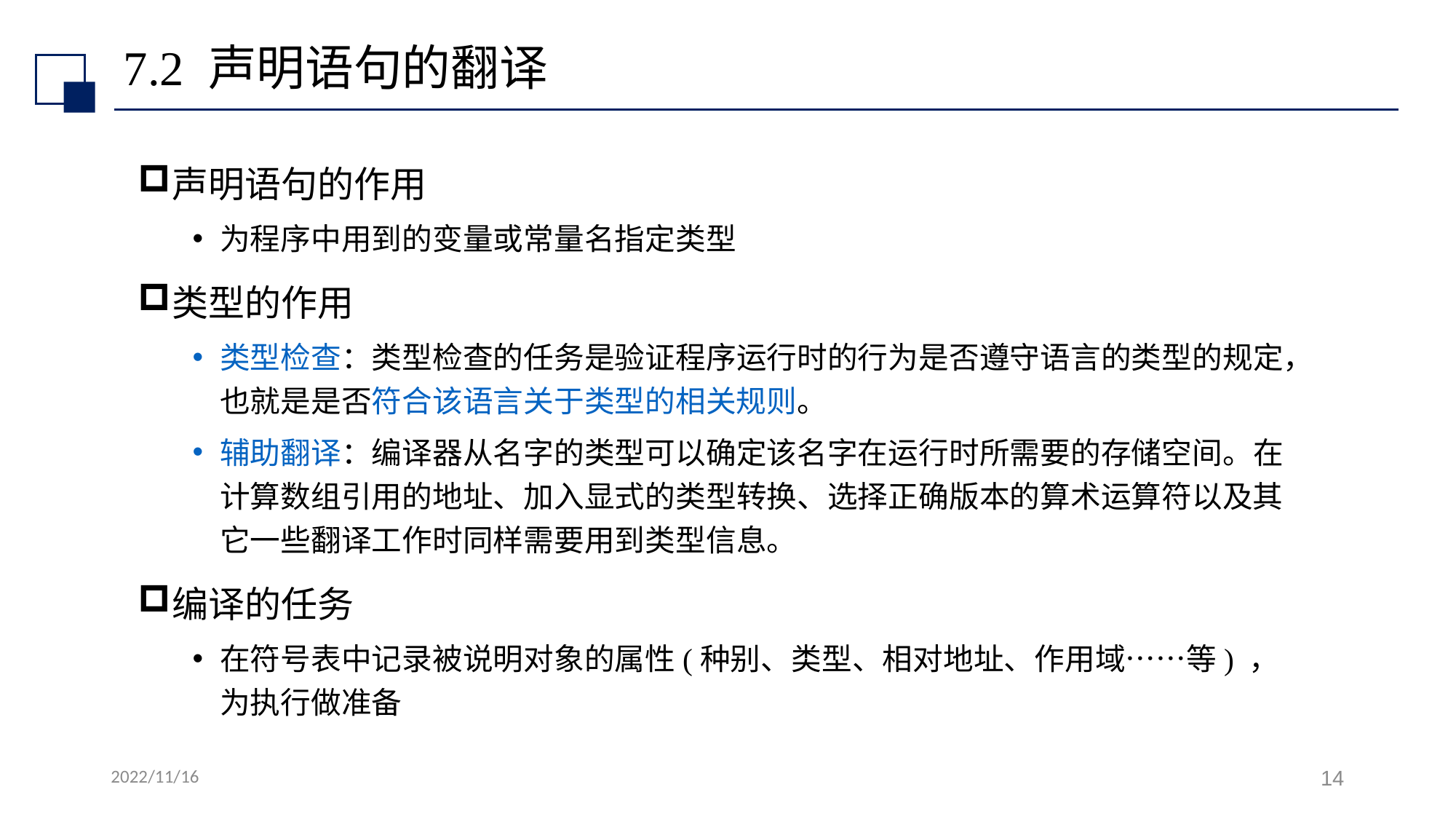

# 7.2 声明语句的翻译
声明语句的作用
为程序中用到的变量或常量名指定类型
类型的作用
类型检查：类型检查的任务是验证程序运行时的行为是否遵守语言的类型的规定，也就是是否符合该语言关于类型的相关规则。
辅助翻译：编译器从名字的类型可以确定该名字在运行时所需要的存储空间。在计算数组引用的地址、加入显式的类型转换、选择正确版本的算术运算符以及其它一些翻译工作时同样需要用到类型信息。
编译的任务
在符号表中记录被说明对象的属性(种别、类型、相对地址、作用域……等) ，为执行做准备
2022/11/16
14